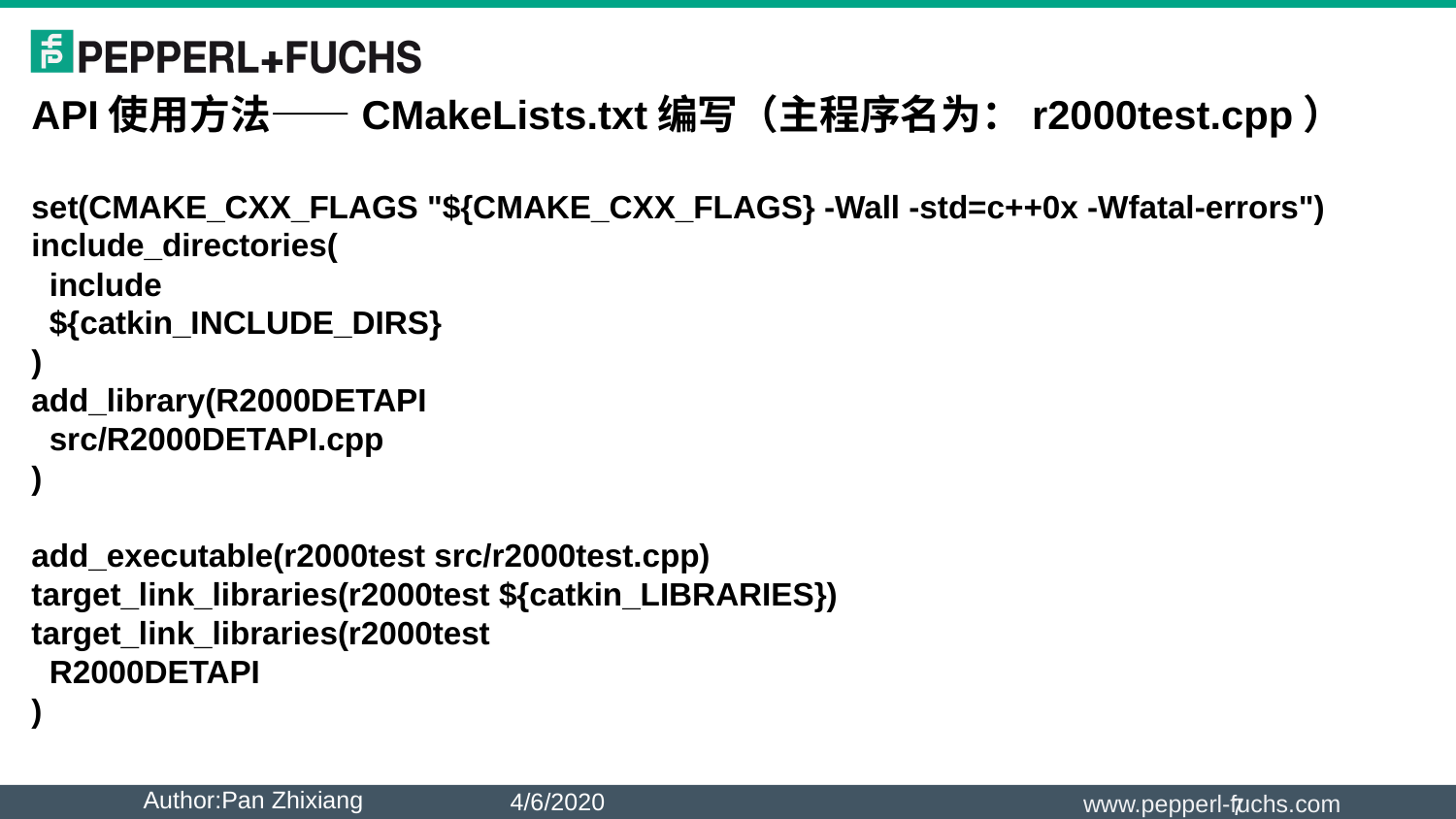

API使用方法——CMakeLists.txt编写（主程序名为：r2000test.cpp）

set(CMAKE_CXX_FLAGS "${CMAKE_CXX_FLAGS} -Wall -std=c++0x -Wfatal-errors")
include_directories(
  include
  ${catkin_INCLUDE_DIRS}
)
add_library(R2000DETAPI
  src/R2000DETAPI.cpp
)

add_executable(r2000test src/r2000test.cpp)
target_link_libraries(r2000test ${catkin_LIBRARIES})
target_link_libraries(r2000test
  R2000DETAPI
)

#
4/6/2020
Author:Pan Zhixiang
7